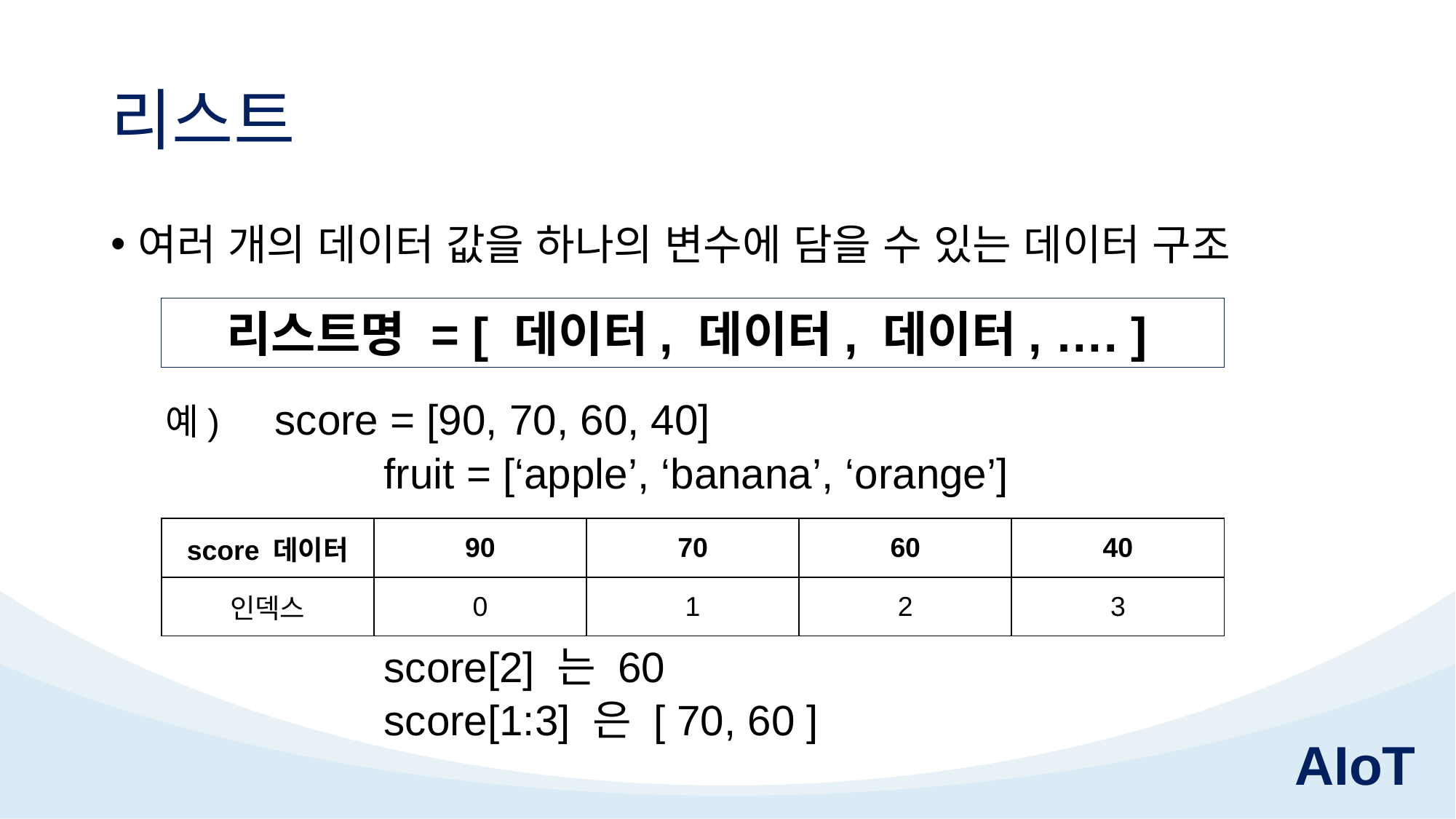

# 리스트
여러 개의 데이터 값을 하나의 변수에 담을 수 있는 데이터 구조

예) 	score = [90, 70, 60, 40]
	 	fruit = [‘apple’, ‘banana’, ‘orange’]

		score[2] 는 60
		score[1:3] 은 [ 70, 60 ]

리스트명 = [ 데이터, 데이터, 데이터, …. ]
| score 데이터 | 90 | 70 | 60 | 40 |
| --- | --- | --- | --- | --- |
| 인덱스 | 0 | 1 | 2 | 3 |